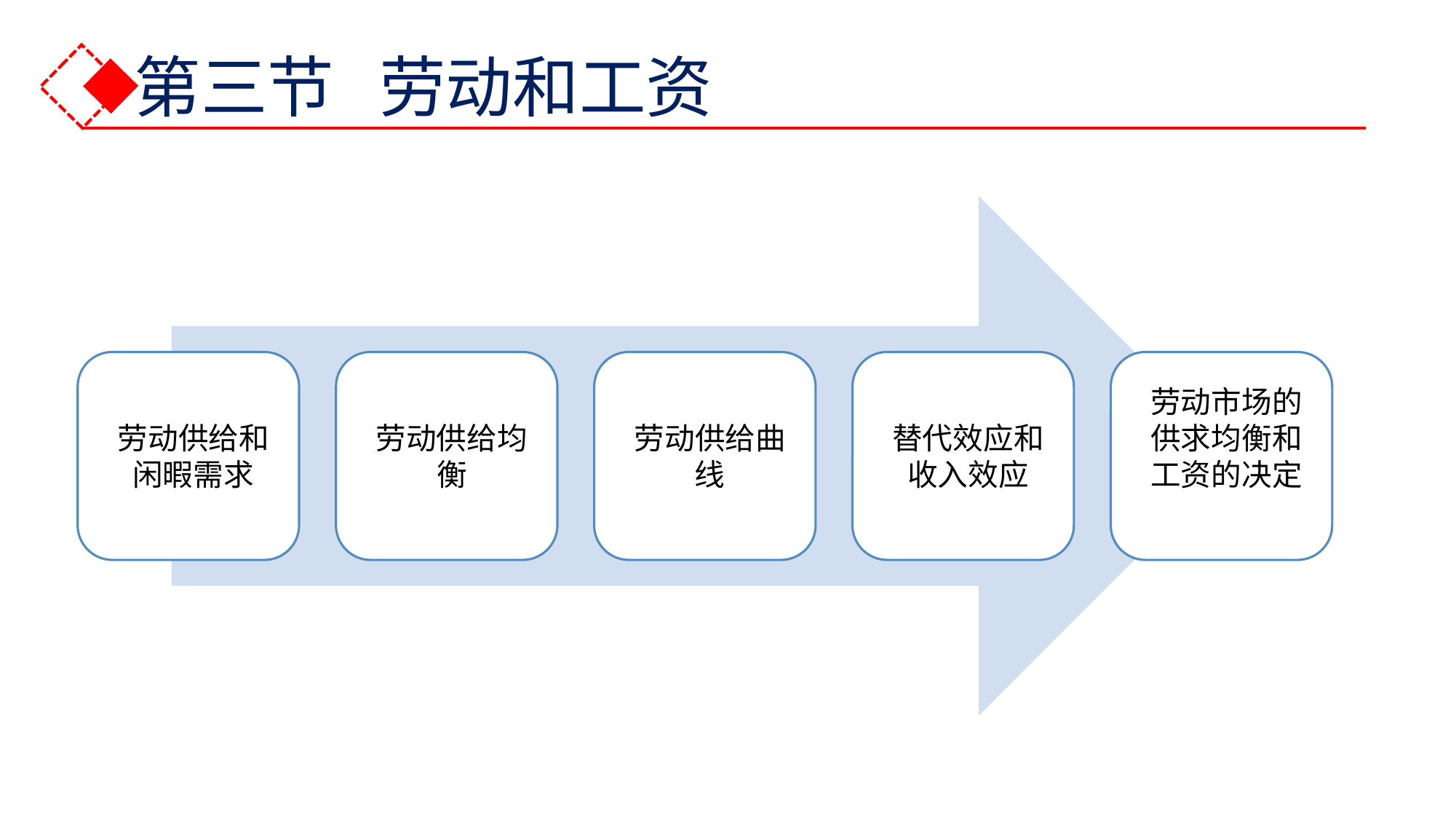

# 第三节   劳动和工资

劳动供给和闲暇需求
劳动供给均衡
劳动供给曲线
替代效应和收入效应
劳动市场的供求均衡和工资的决定